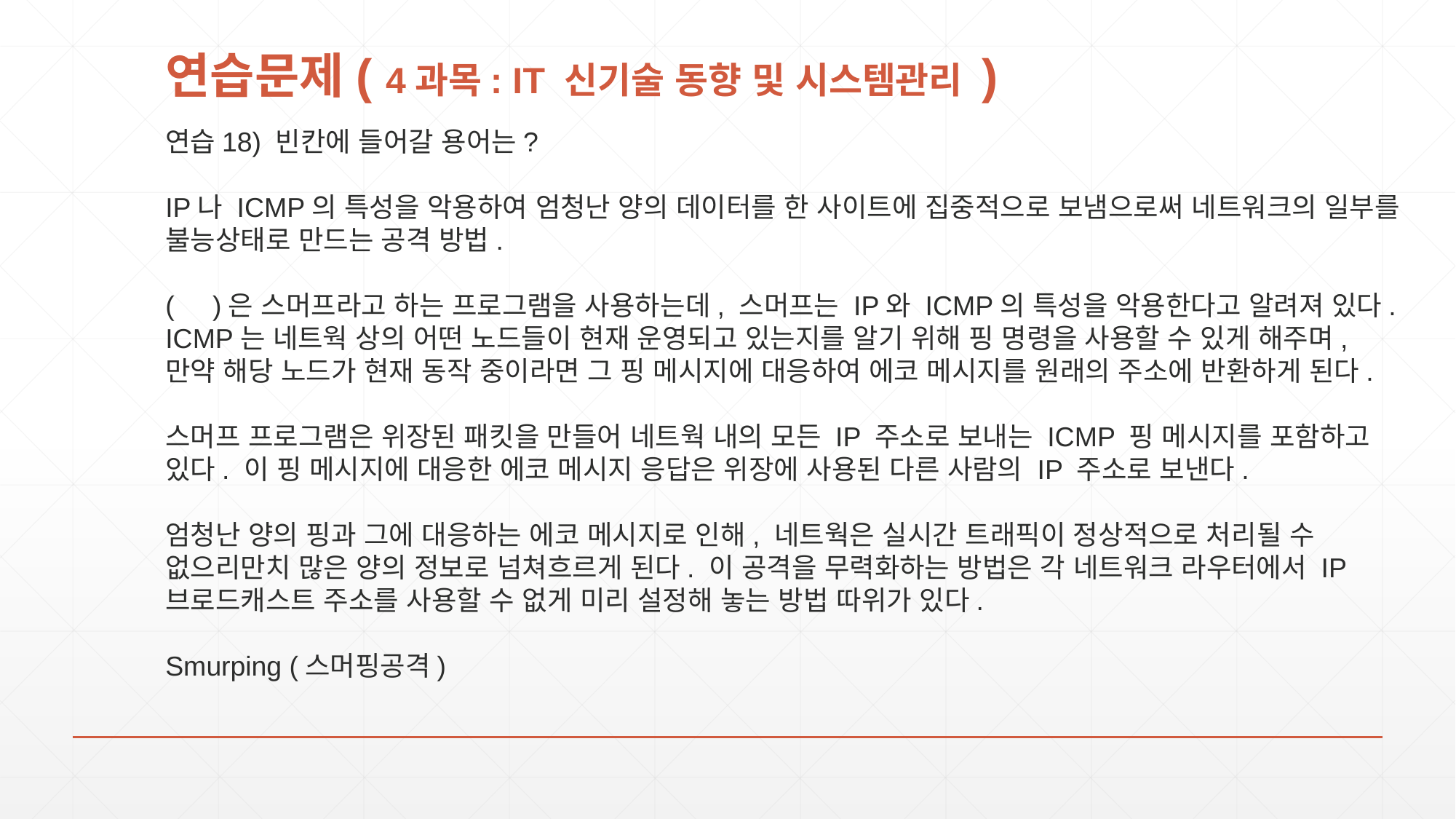

# 연습문제( 4과목: IT 신기술 동향 및 시스템관리 )
연습18) 빈칸에 들어갈 용어는?

IP나 ICMP의 특성을 악용하여 엄청난 양의 데이터를 한 사이트에 집중적으로 보냄으로써 네트워크의 일부를 불능상태로 만드는 공격 방법.

(     )은 스머프라고 하는 프로그램을 사용하는데, 스머프는 IP와 ICMP의 특성을 악용한다고 알려져 있다. ICMP는 네트웍 상의 어떤 노드들이 현재 운영되고 있는지를 알기 위해 핑 명령을 사용할 수 있게 해주며, 만약 해당 노드가 현재 동작 중이라면 그 핑 메시지에 대응하여 에코 메시지를 원래의 주소에 반환하게 된다.

스머프 프로그램은 위장된 패킷을 만들어 네트웍 내의 모든 IP 주소로 보내는 ICMP 핑 메시지를 포함하고 있다. 이 핑 메시지에 대응한 에코 메시지 응답은 위장에 사용된 다른 사람의 IP 주소로 보낸다.

엄청난 양의 핑과 그에 대응하는 에코 메시지로 인해, 네트웍은 실시간 트래픽이 정상적으로 처리될 수 없으리만치 많은 양의 정보로 넘쳐흐르게 된다. 이 공격을 무력화하는 방법은 각 네트워크 라우터에서 IP 브로드캐스트 주소를 사용할 수 없게 미리 설정해 놓는 방법 따위가 있다.

Smurping (스머핑공격)